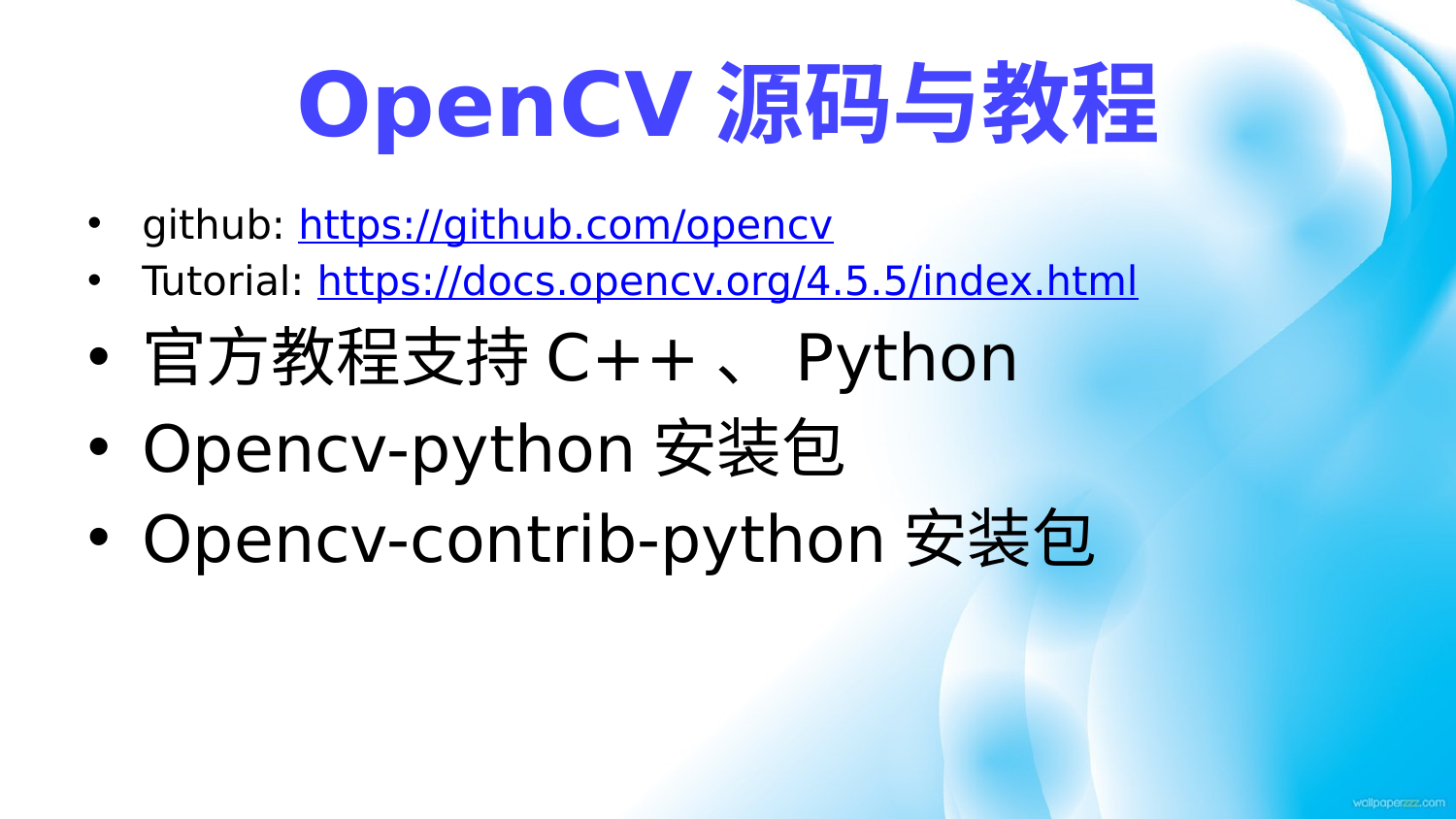

# OpenCV源码与教程
github: https://github.com/opencv
Tutorial: https://docs.opencv.org/4.5.5/index.html
官方教程支持C++、Python
Opencv-python安装包
Opencv-contrib-python安装包